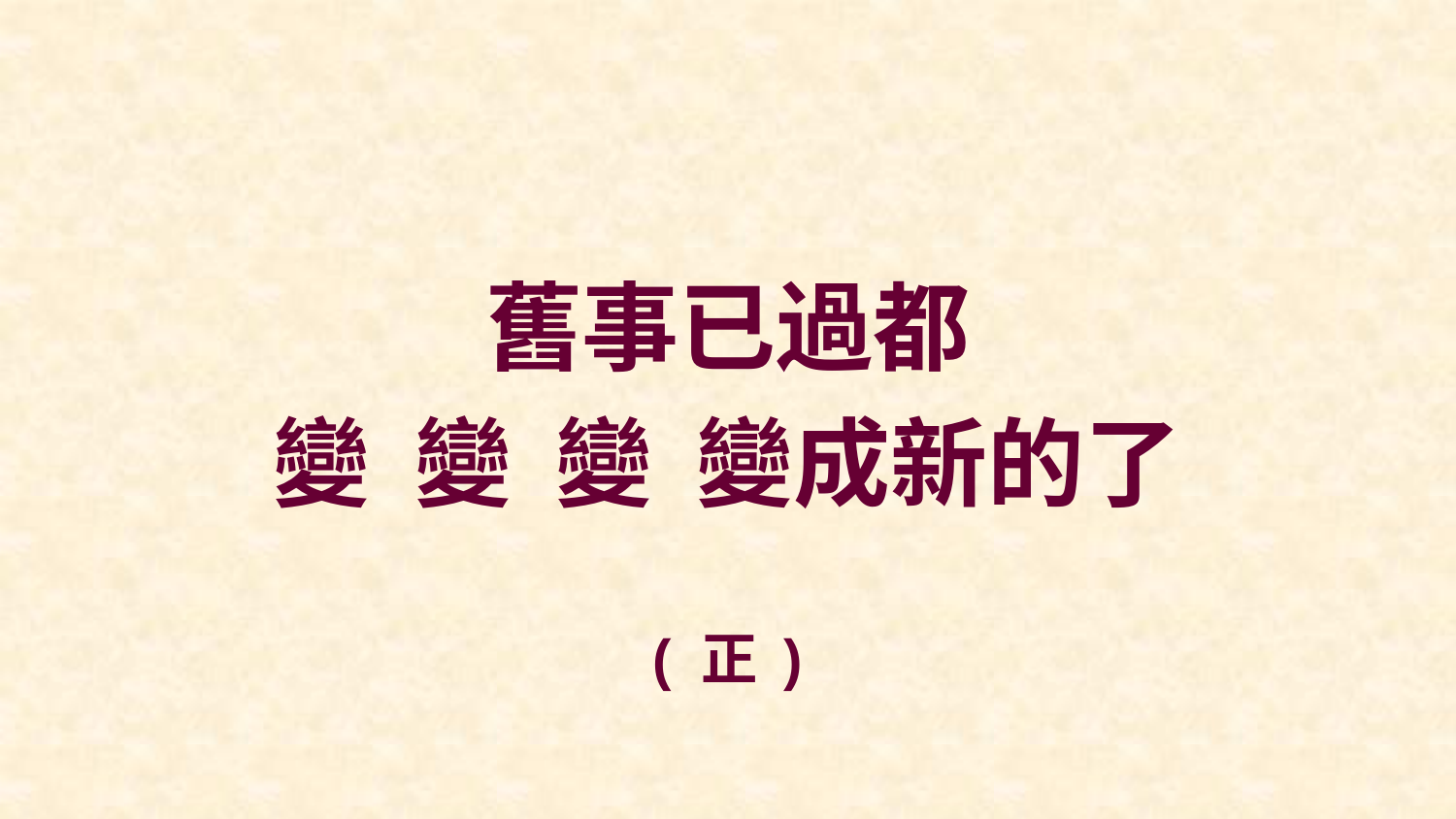

舊事已過都
變  變  變  變成新的了
( 正 )